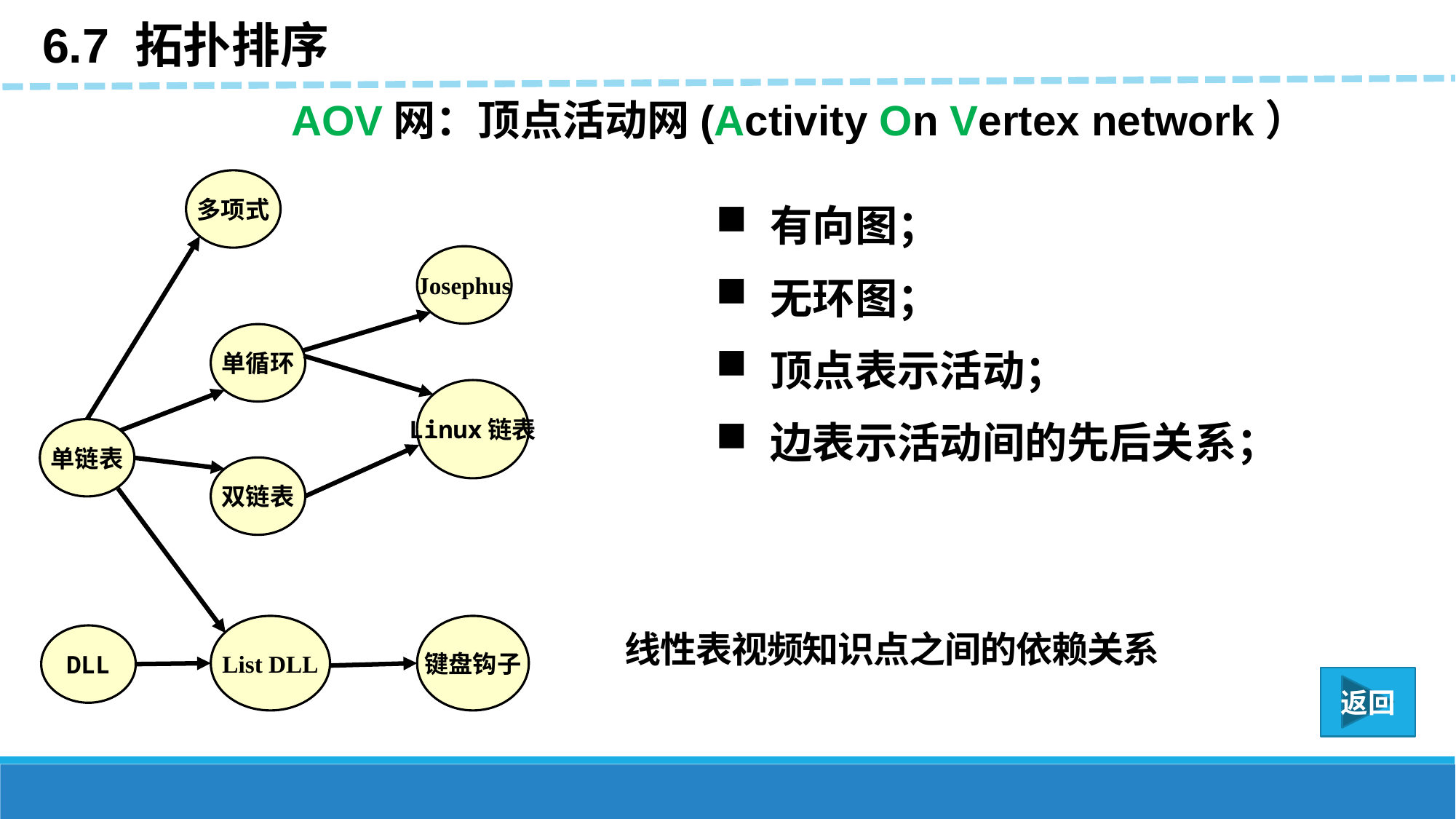

6.7 拓扑排序
AOV网：顶点活动网(Activity On Vertex network）
多项式
有向图；
无环图；
顶点表示活动；
边表示活动间的先后关系；
Josephus
单循环
Linux链表
单链表
双链表
List DLL
键盘钩子
线性表视频知识点之间的依赖关系
DLL
返回